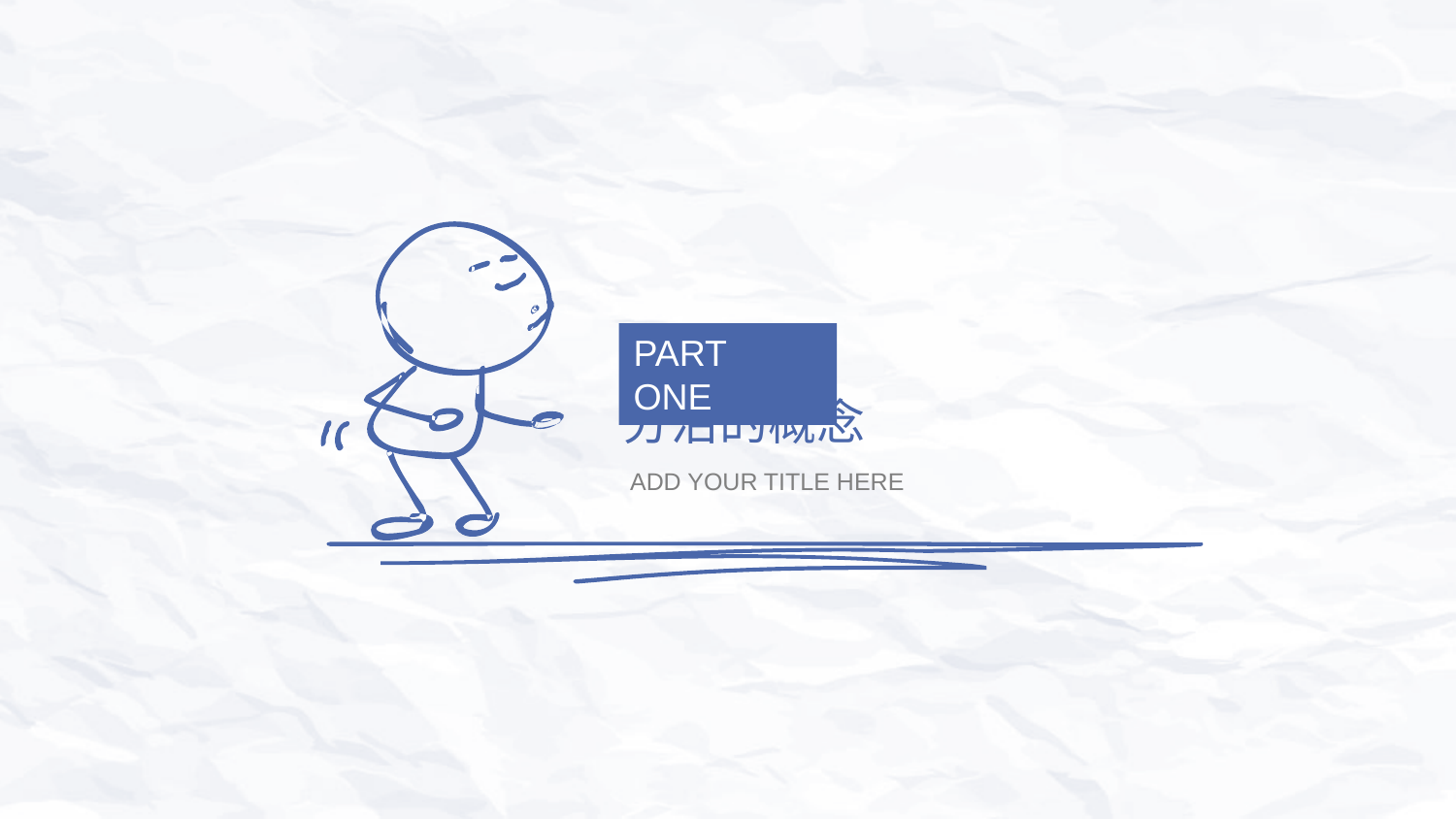

PART  ONE
分治的概念
ADD YOUR TITLE HERE